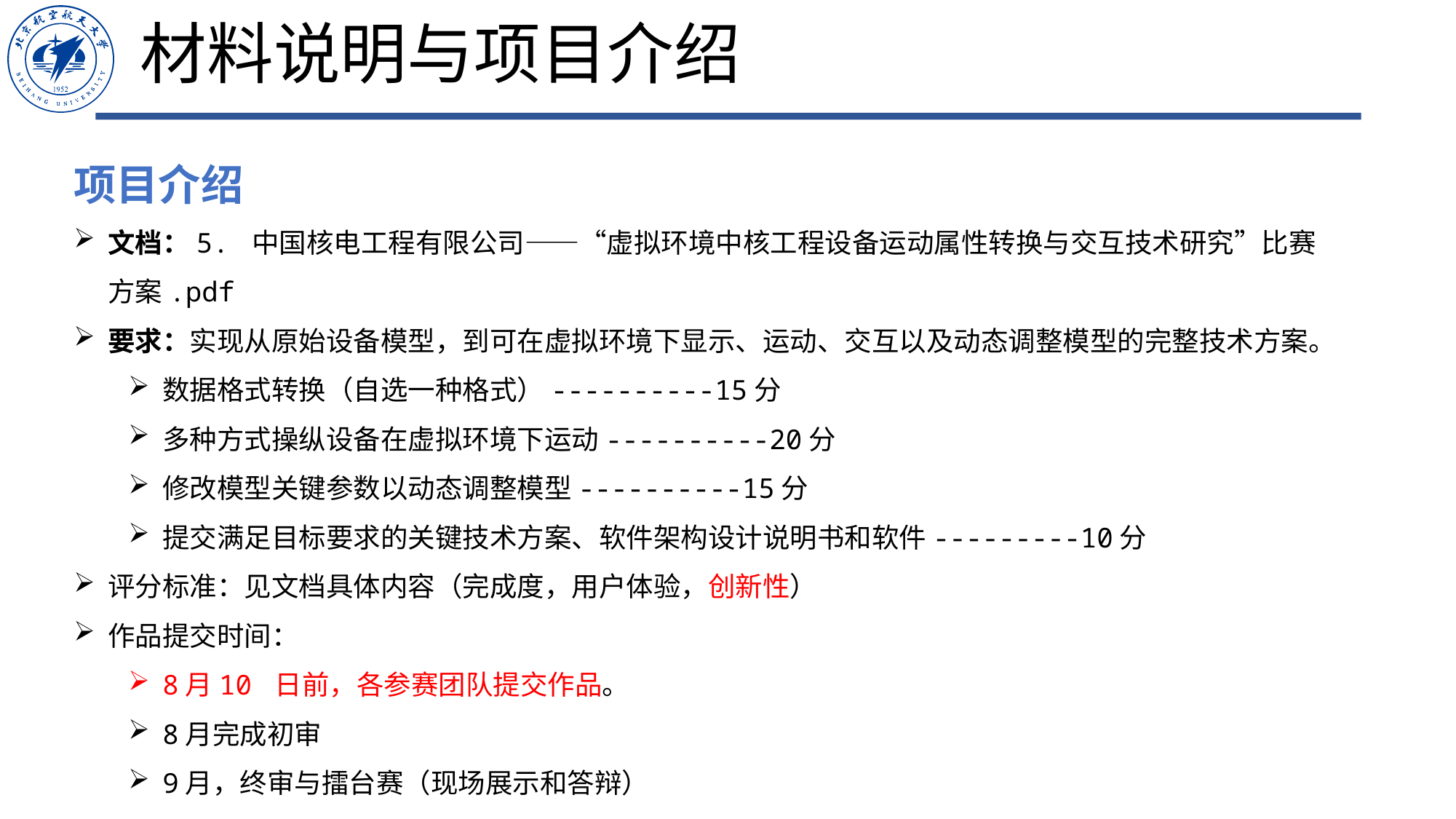

# 材料说明与项目介绍
项目介绍
文档：5. 中国核电工程有限公司——“虚拟环境中核工程设备运动属性转换与交互技术研究”比赛方案.pdf
要求：实现从原始设备模型，到可在虚拟环境下显示、运动、交互以及动态调整模型的完整技术方案。
数据格式转换（自选一种格式）----------15分
多种方式操纵设备在虚拟环境下运动----------20分
修改模型关键参数以动态调整模型----------15分
提交满足目标要求的关键技术方案、软件架构设计说明书和软件---------10分
评分标准：见文档具体内容（完成度，用户体验，创新性）
作品提交时间：
8月10 日前，各参赛团队提交作品。
8月完成初审
9月，终审与擂台赛（现场展示和答辩）